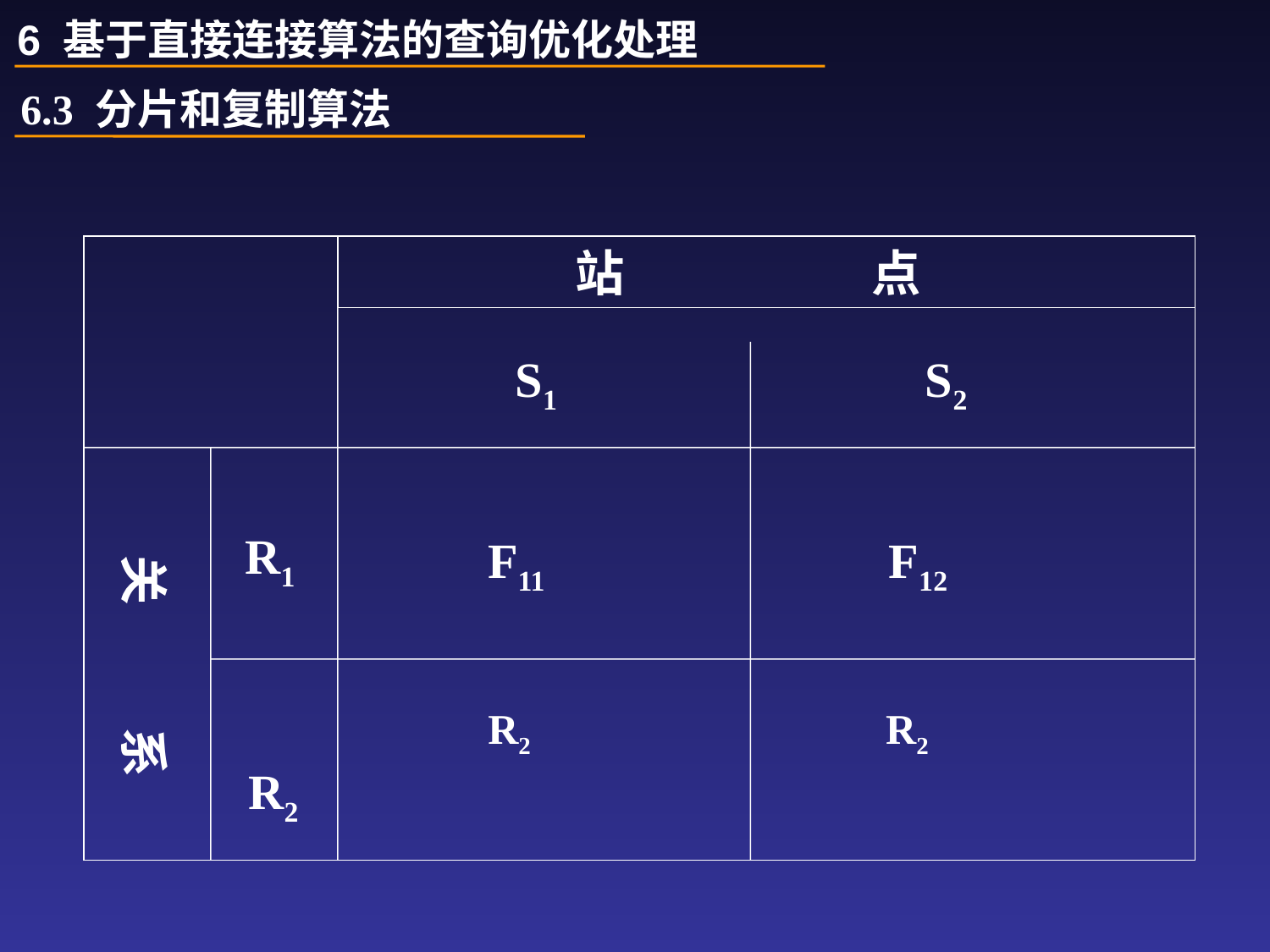

6 基于直接连接算法的查询优化处理

6.3 分片和复制算法

                   站                      点

          S1                              S2

         关           系

             F11                            F12

             R2                                  R2

  R1

  R2